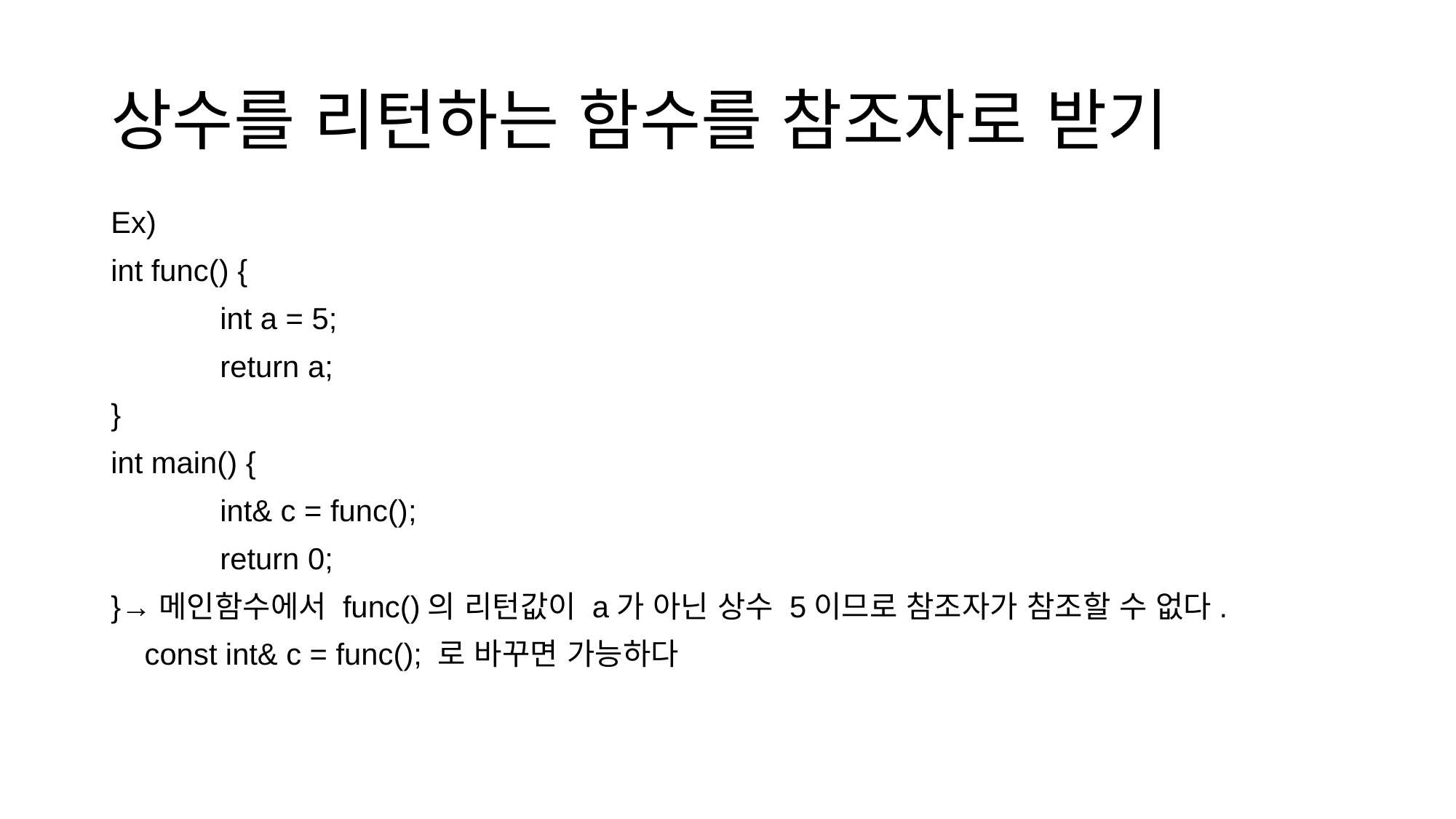

# 상수를 리턴하는 함수를 참조자로 받기
Ex)
int func() {
	int a = 5;
	return a;
}
int main() {
	int& c = func();
	return 0;
}→메인함수에서 func()의 리턴값이 a가 아닌 상수 5이므로 참조자가 참조할 수 없다.
    const int& c = func(); 로 바꾸면 가능하다